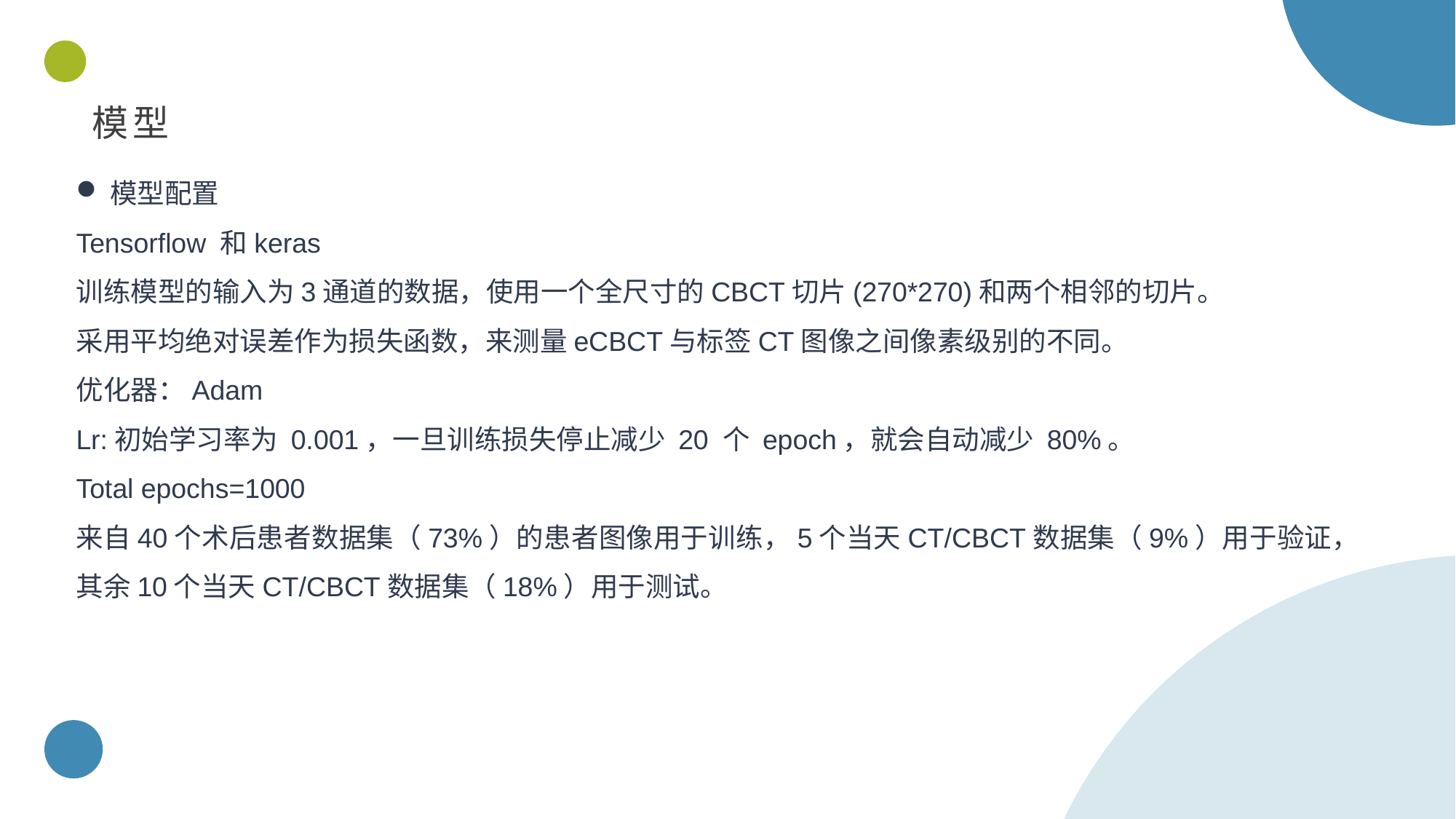

模型
模型配置
Tensorflow 和keras
训练模型的输入为3通道的数据，使用一个全尺寸的CBCT切片(270*270)和两个相邻的切片。
采用平均绝对误差作为损失函数，来测量eCBCT与标签CT图像之间像素级别的不同。
优化器：Adam
Lr:初始学习率为 0.001，一旦训练损失停止减少 20 个 epoch，就会自动减少 80%。
Total epochs=1000
来自40个术后患者数据集（73%）的患者图像用于训练，5个当天CT/CBCT数据集（9%）用于验证，其余10个当天CT/CBCT数据集（18%）用于测试。